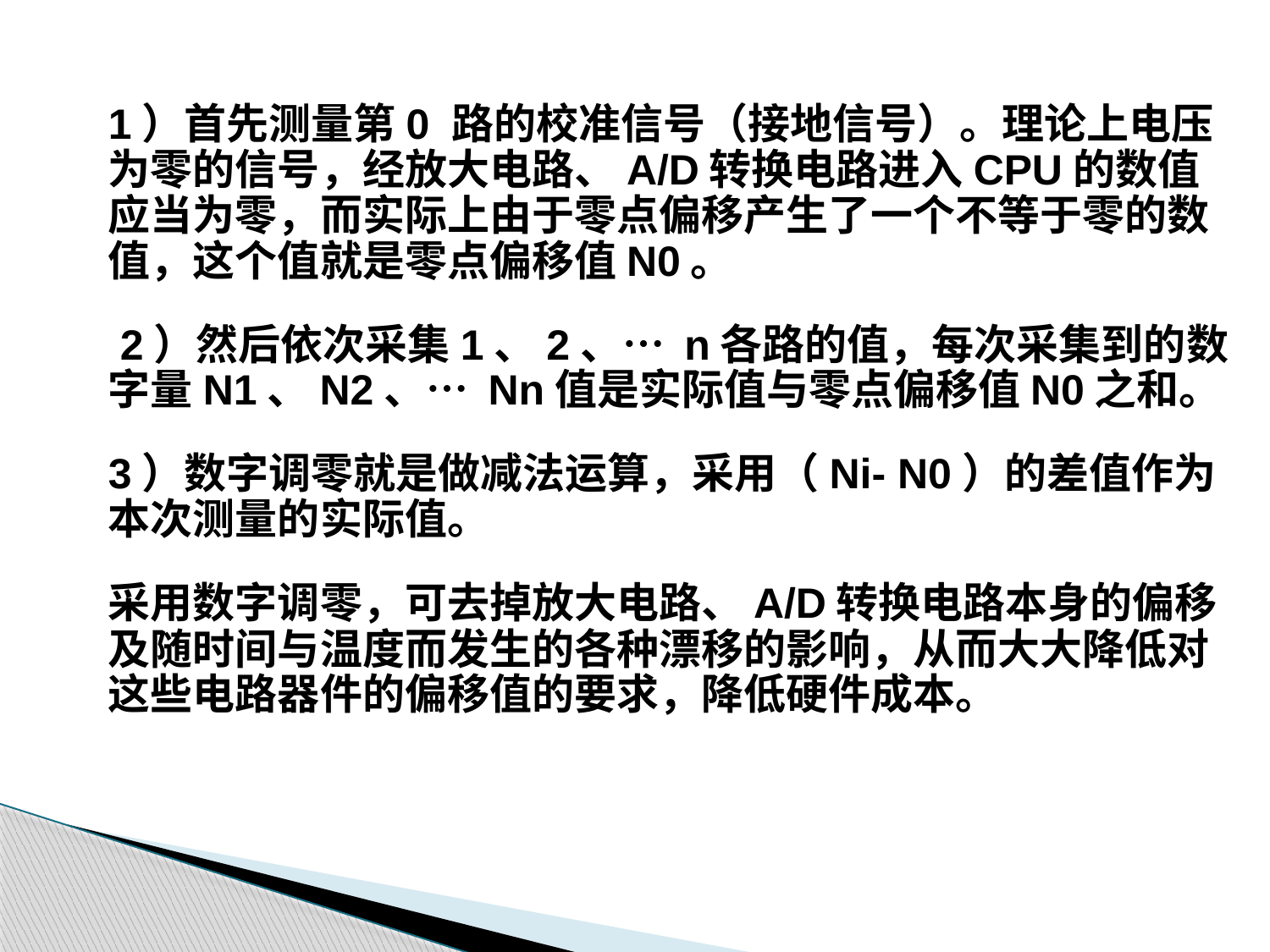

1）首先测量第0 路的校准信号（接地信号）。理论上电压为零的信号，经放大电路、A/D转换电路进入CPU的数值应当为零，而实际上由于零点偏移产生了一个不等于零的数值，这个值就是零点偏移值N0。
	 2）然后依次采集1、2、… n各路的值，每次采集到的数字量N1、N2、… Nn值是实际值与零点偏移值N0之和。
	3）数字调零就是做减法运算，采用（Ni- N0）的差值作为本次测量的实际值。
	采用数字调零，可去掉放大电路、A/D转换电路本身的偏移及随时间与温度而发生的各种漂移的影响，从而大大降低对这些电路器件的偏移值的要求，降低硬件成本。